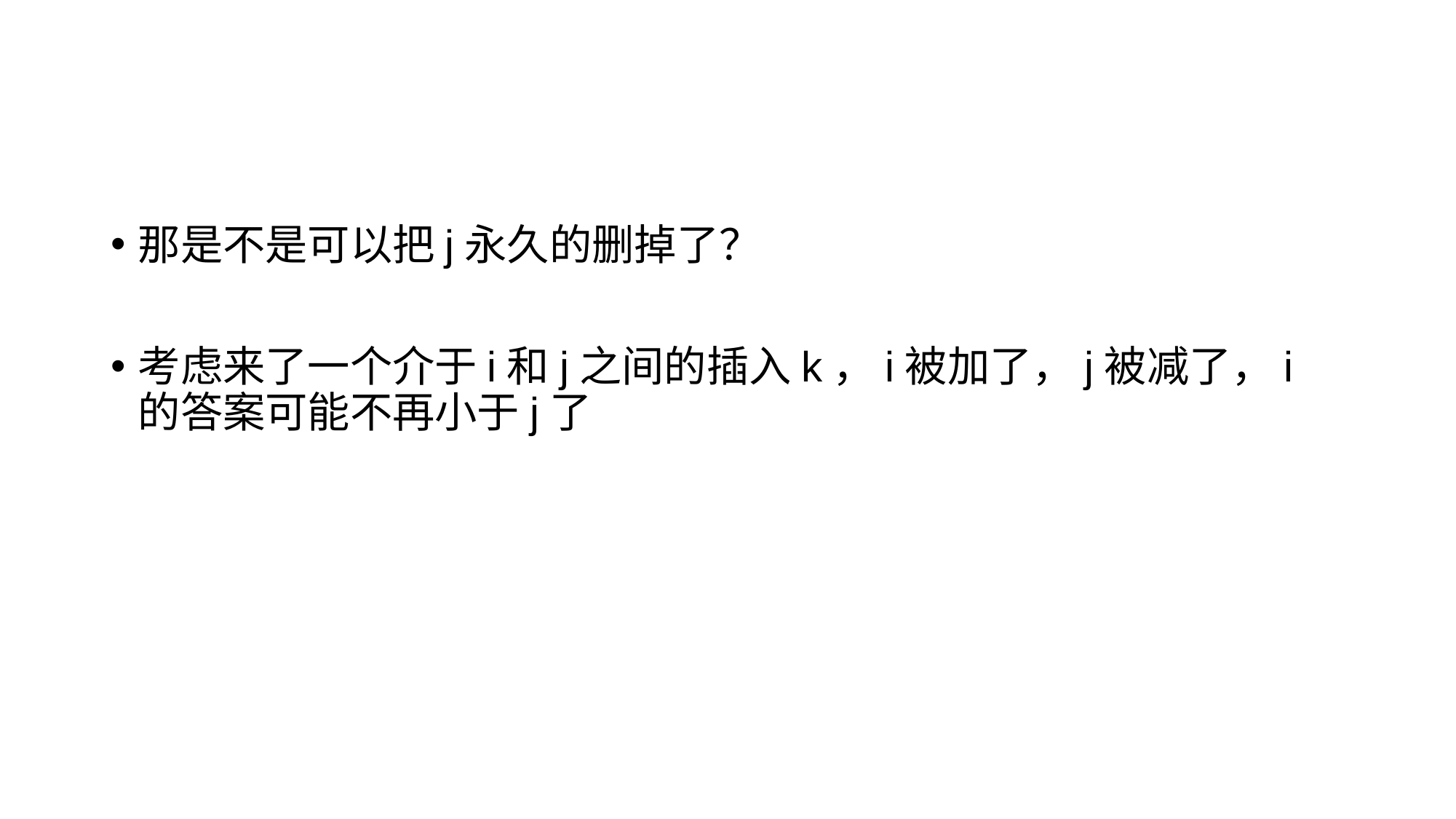

#
那是不是可以把j永久的删掉了？

考虑来了一个介于i和j之间的插入k，i被加了，j被减了，i的答案可能不再小于j了